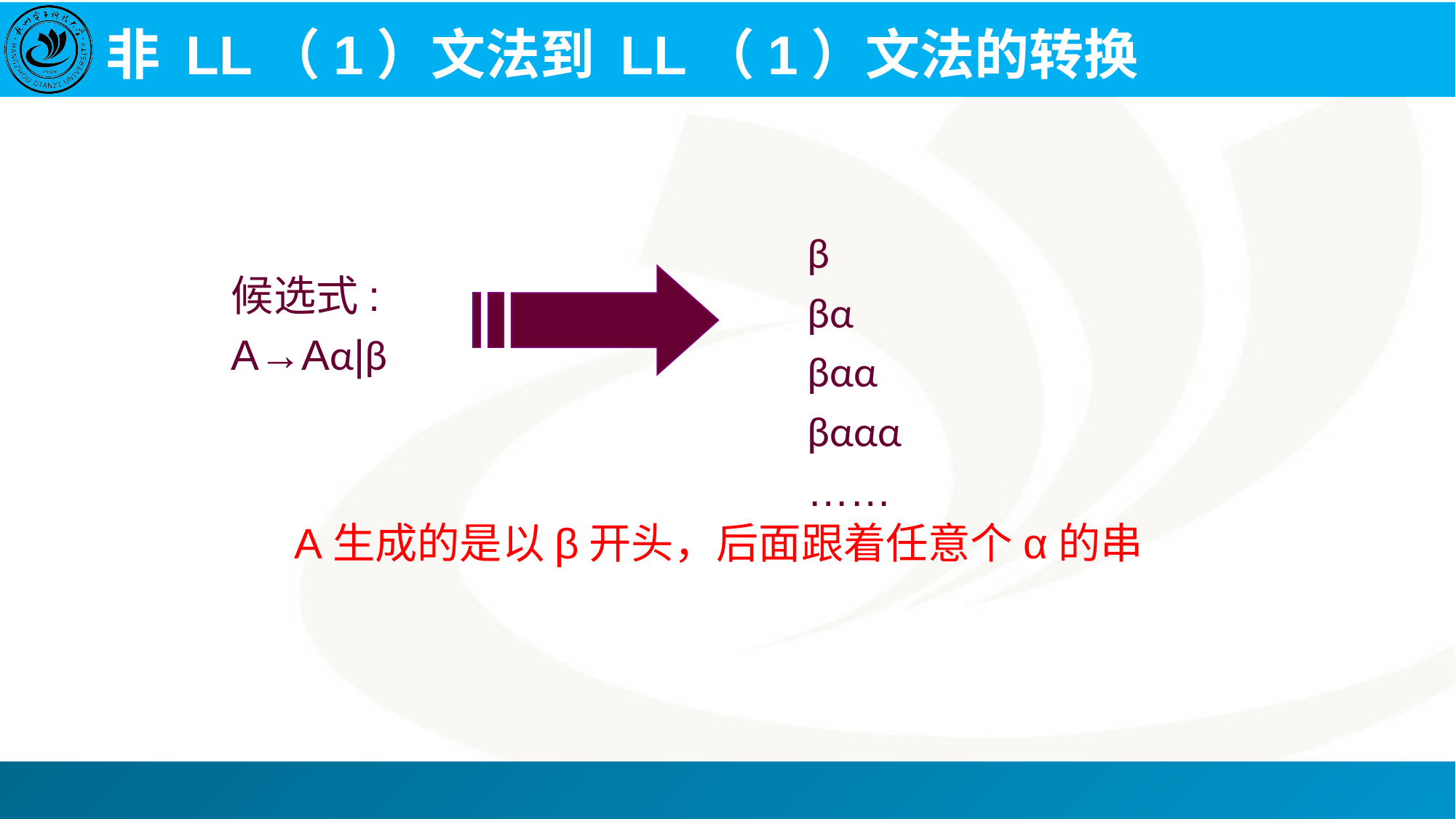

# 非 LL（1）文法到 LL（1）文法的转换
β
βα
βαα
βααα
……
候选式:
A→Aα|β

A生成的是以β开头，后面跟着任意个α的串
45